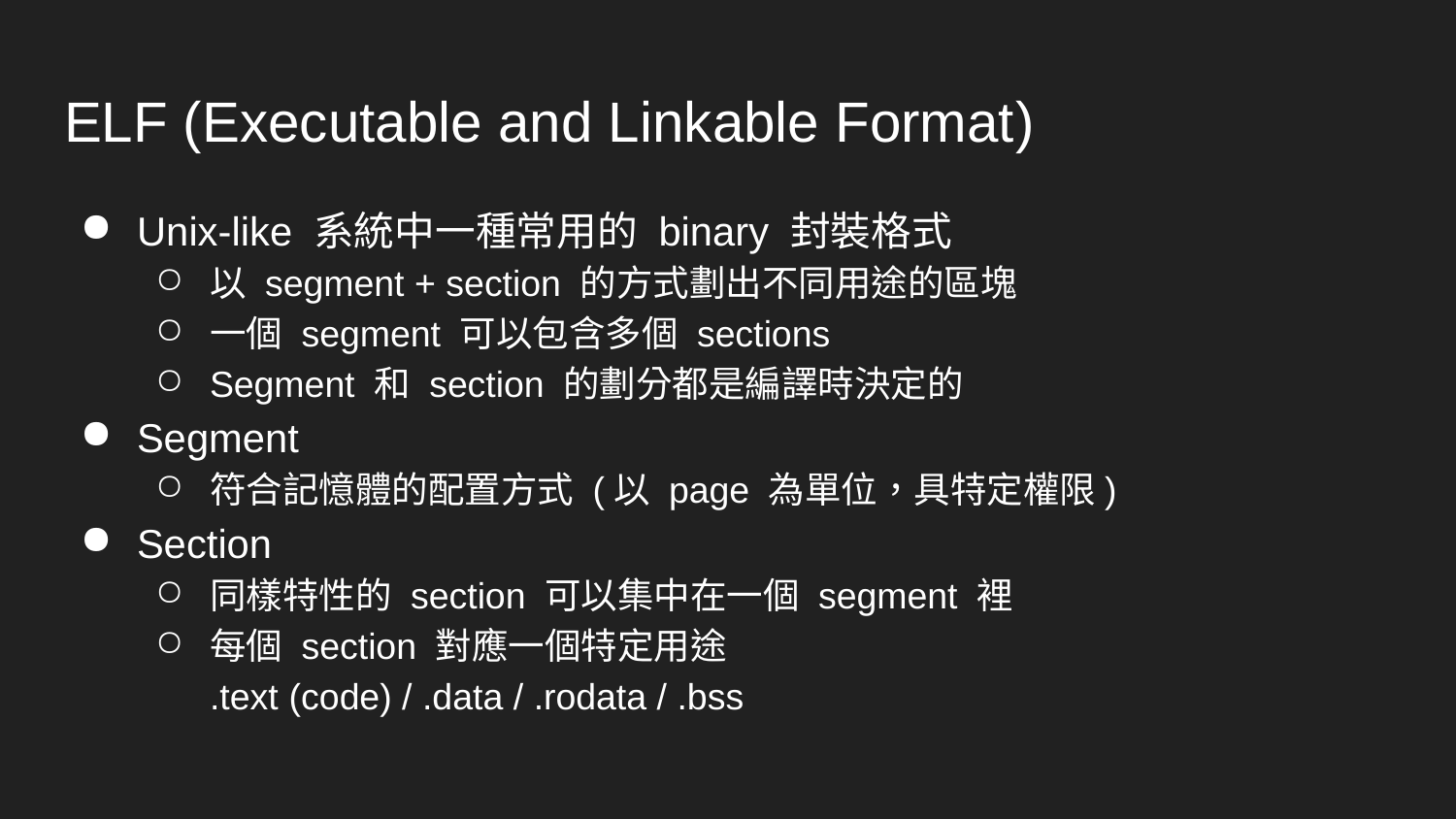

# ELF (Executable and Linkable Format)
Unix-like 系統中一種常用的 binary 封裝格式
以 segment + section 的方式劃出不同用途的區塊
一個 segment 可以包含多個 sections
Segment 和 section 的劃分都是編譯時決定的
Segment
符合記憶體的配置方式 (以 page 為單位，具特定權限)
Section
同樣特性的 section 可以集中在一個 segment 裡
每個 section 對應一個特定用途
.text (code) / .data / .rodata / .bss